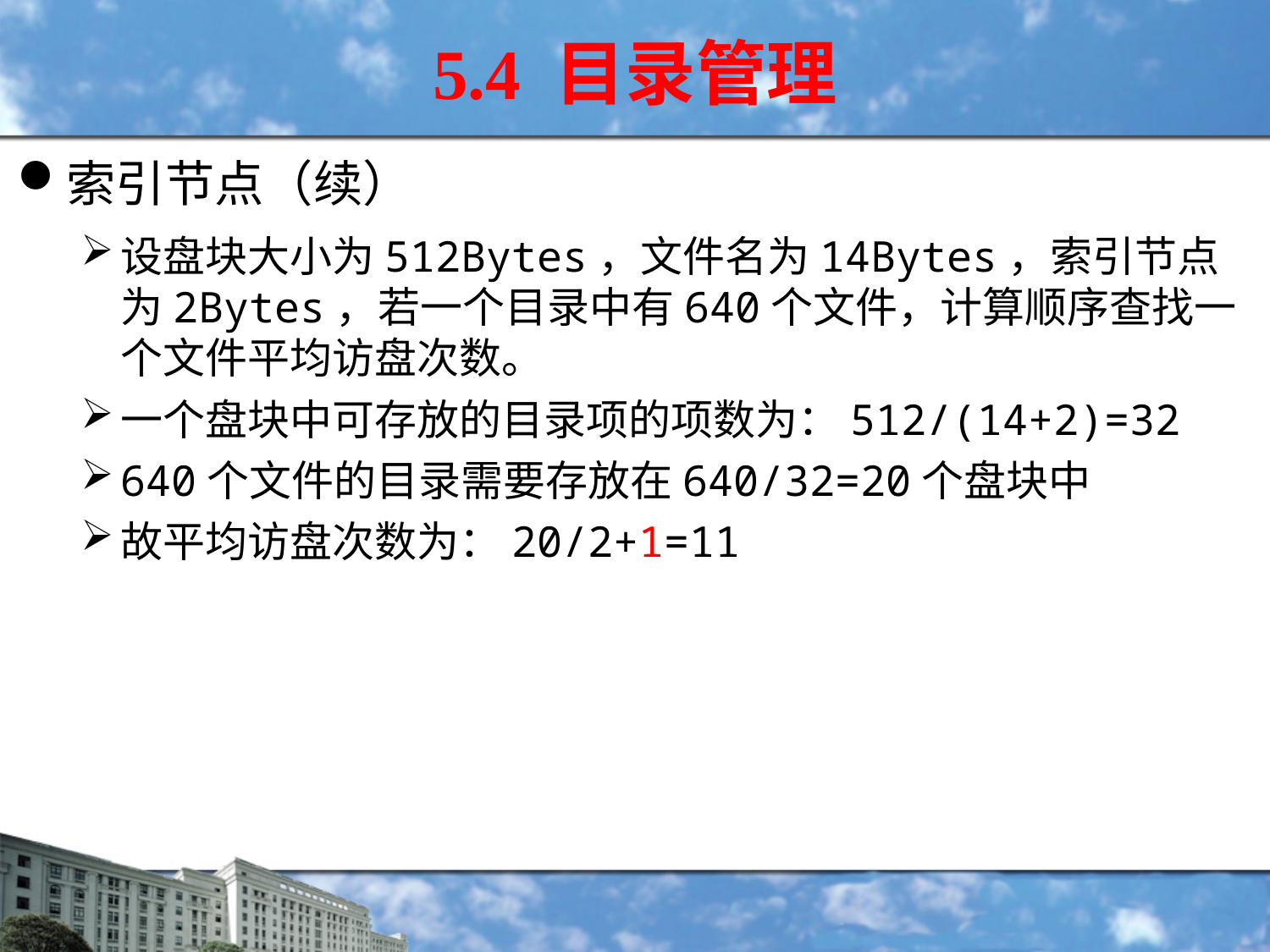

5.4 目录管理
索引节点（续）
设盘块大小为512Bytes，文件名为14Bytes，索引节点为2Bytes，若一个目录中有640个文件，计算顺序查找一个文件平均访盘次数。
一个盘块中可存放的目录项的项数为：512/(14+2)=32
640个文件的目录需要存放在640/32=20个盘块中
故平均访盘次数为：20/2+1=11